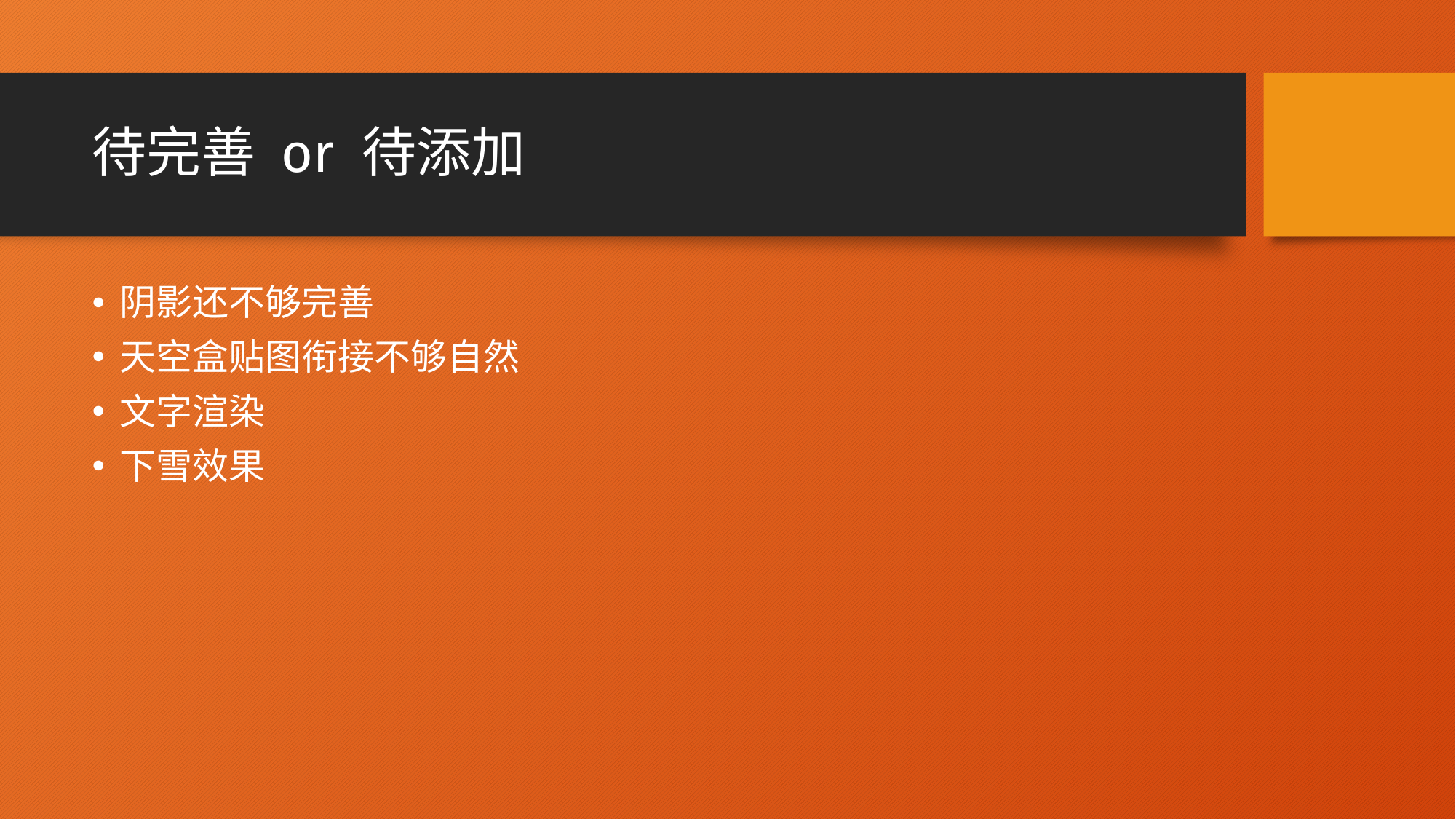

# 待完善 or 待添加
阴影还不够完善
天空盒贴图衔接不够自然
文字渲染
下雪效果